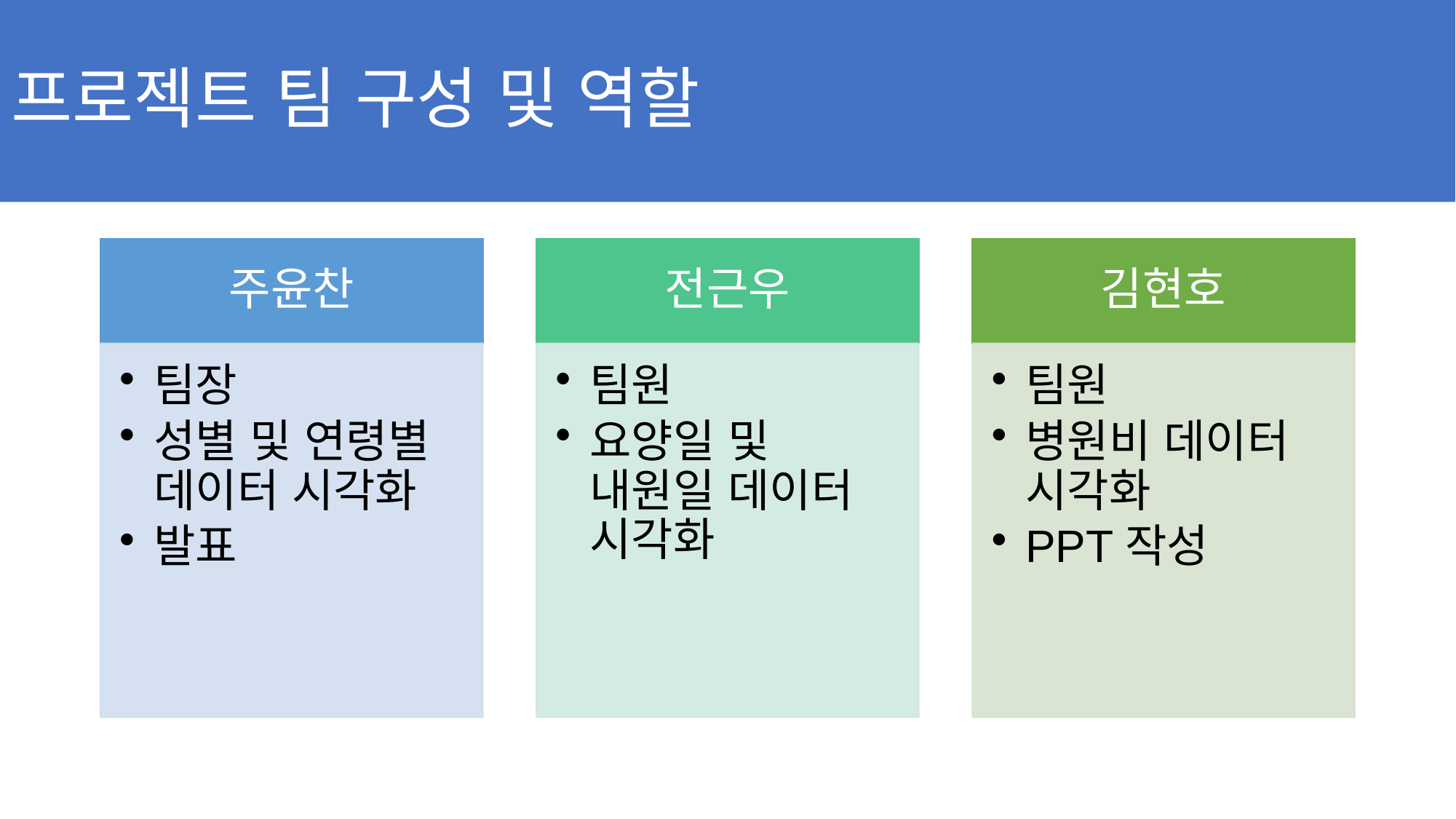

# 프로젝트 팀 구성 및 역할
주윤찬
팀장
성별 및 연령별 데이터 시각화
발표
전근우
팀원
요양일 및 내원일 데이터 시각화
김현호
팀원
병원비 데이터 시각화
PPT작성